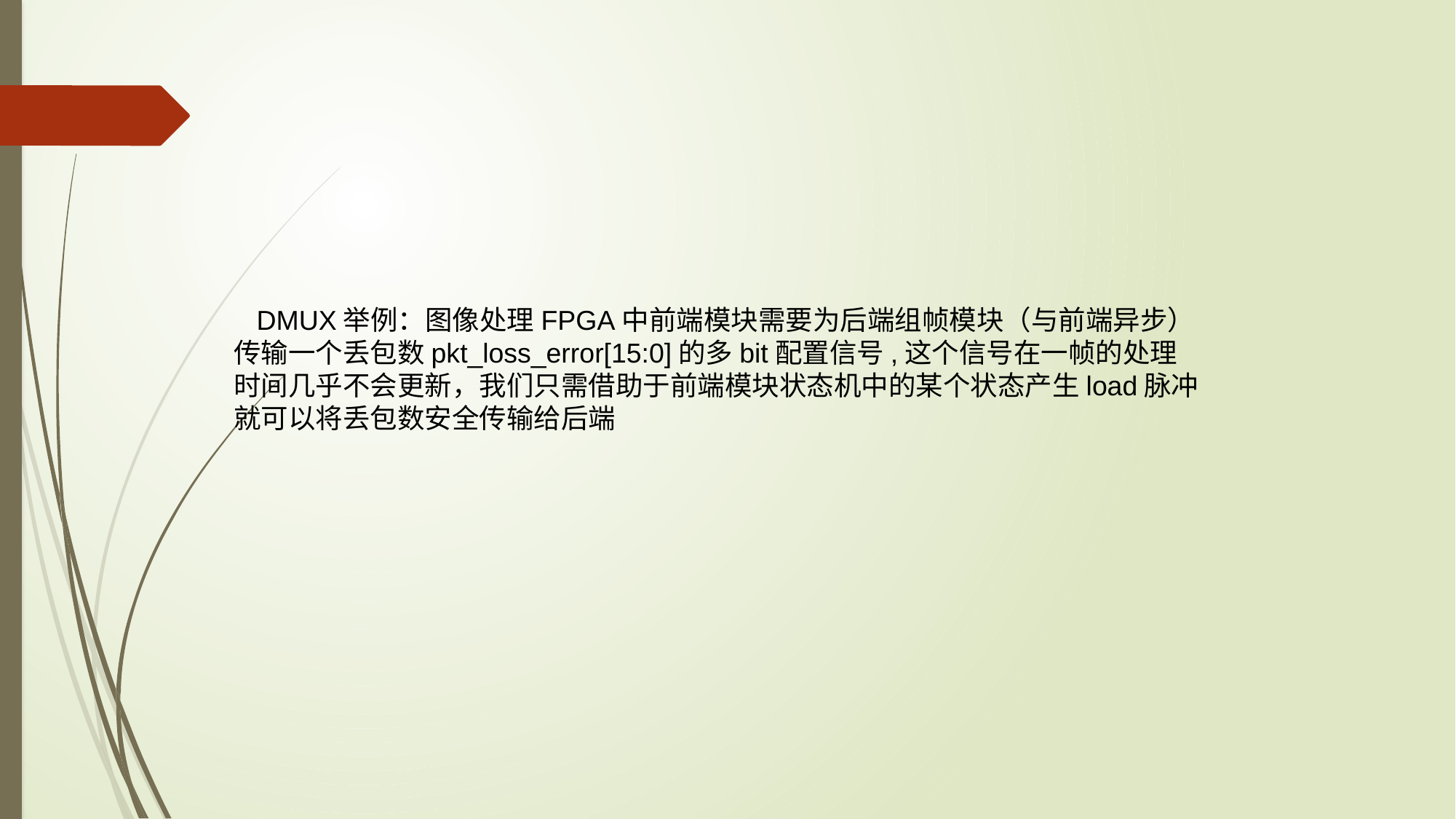

DMUX举例：图像处理FPGA中前端模块需要为后端组帧模块（与前端异步）传输一个丢包数pkt_loss_error[15:0]的多bit配置信号,这个信号在一帧的处理时间几乎不会更新，我们只需借助于前端模块状态机中的某个状态产生load脉冲就可以将丢包数安全传输给后端